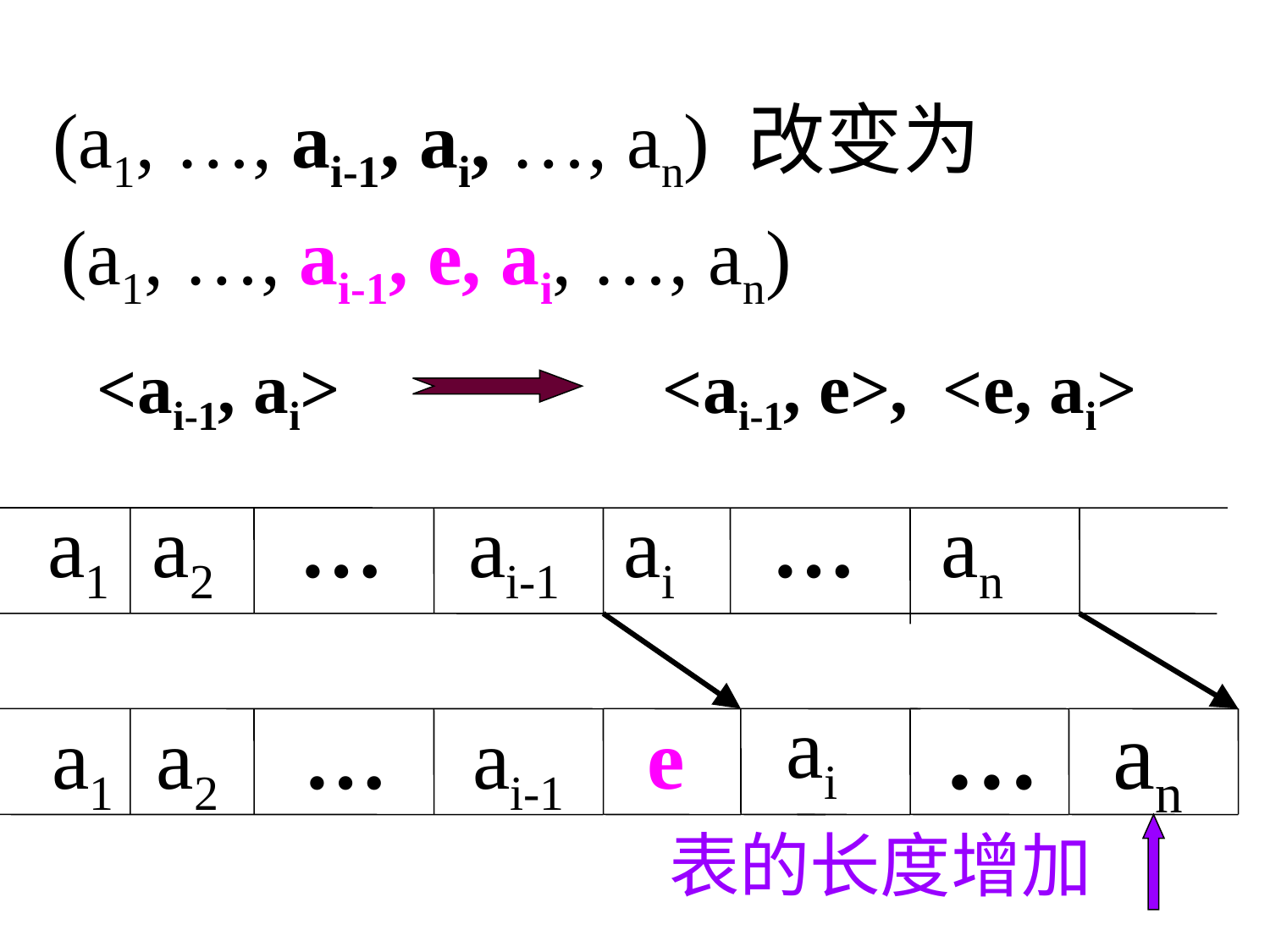

(a1, …, ai-1, ai, …, an) 改变为
(a1, …, ai-1, e, ai, …, an)
<ai-1, ai>
<ai-1, e>,  <e, ai>

a1  a2    …    ai-1   ai     …    an

a1  a2    …    ai-1

ai

…

an

 e

表的长度增加